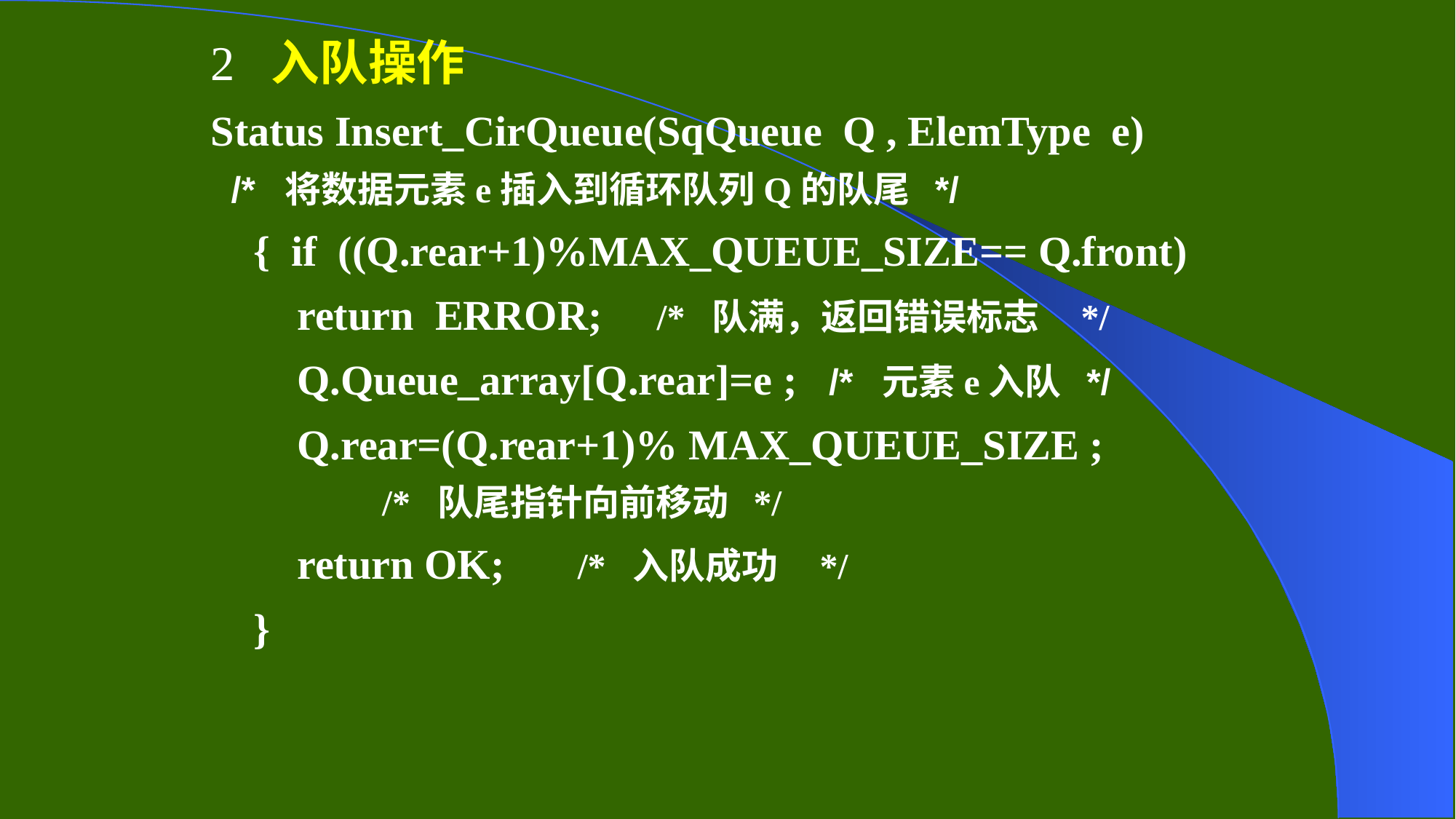

2  入队操作
Status Insert_CirQueue(SqQueue  Q , ElemType  e)
  /*  将数据元素e插入到循环队列Q的队尾  */
{  if  ((Q.rear+1)%MAX_QUEUE_SIZE== Q.front)
return  ERROR;      /*  队满，返回错误标志    */
Q.Queue_array[Q.rear]=e ;   /*  元素e入队  */
Q.rear=(Q.rear+1)% MAX_QUEUE_SIZE ;
/*  队尾指针向前移动  */
return OK;        /*  入队成功    */
}
#